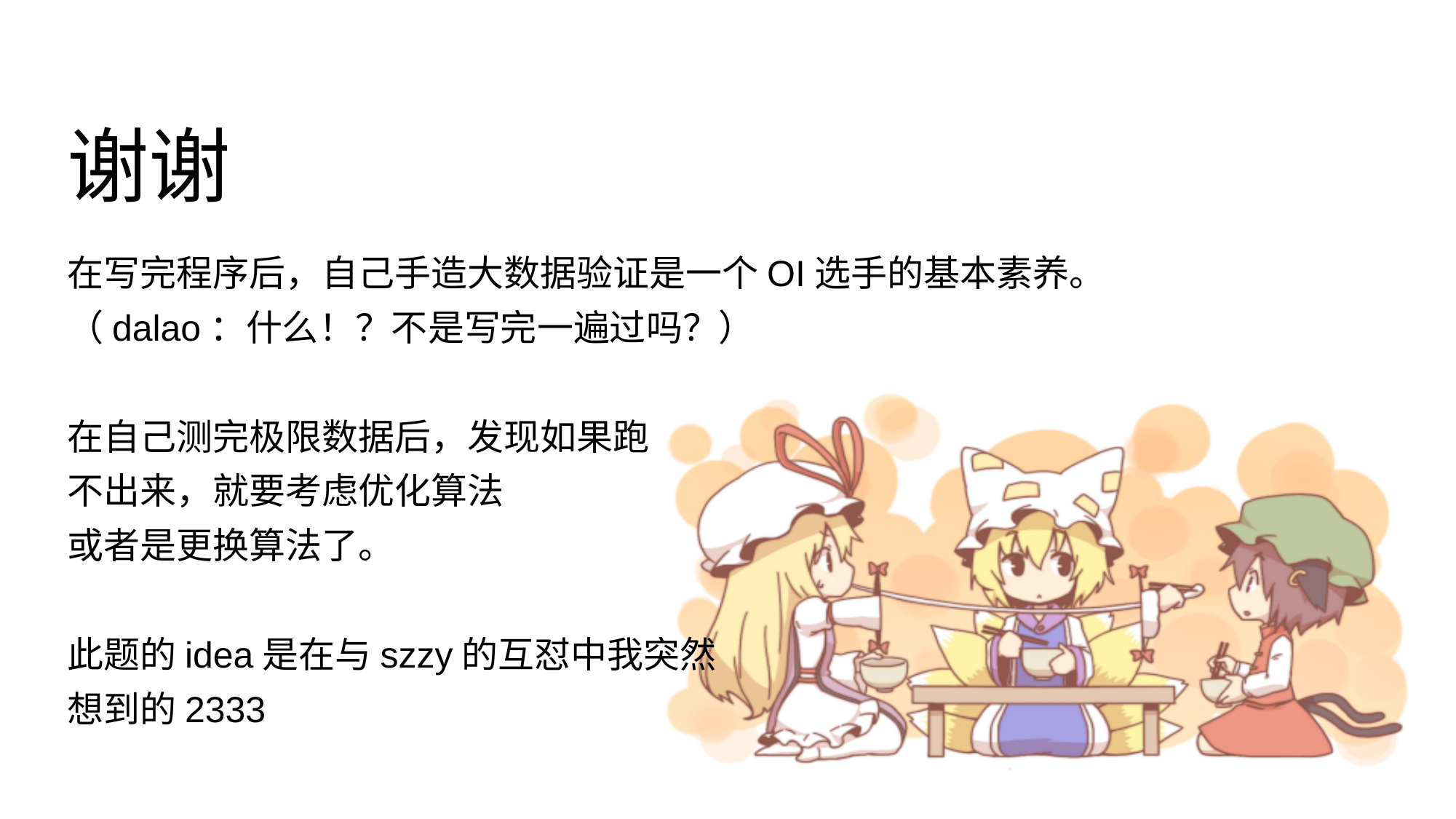

# 谢谢
在写完程序后，自己手造大数据验证是一个OI选手的基本素养。
（dalao：什么！？不是写完一遍过吗？）

在自己测完极限数据后，发现如果跑
不出来，就要考虑优化算法
或者是更换算法了。

此题的idea是在与szzy的互怼中我突然
想到的2333